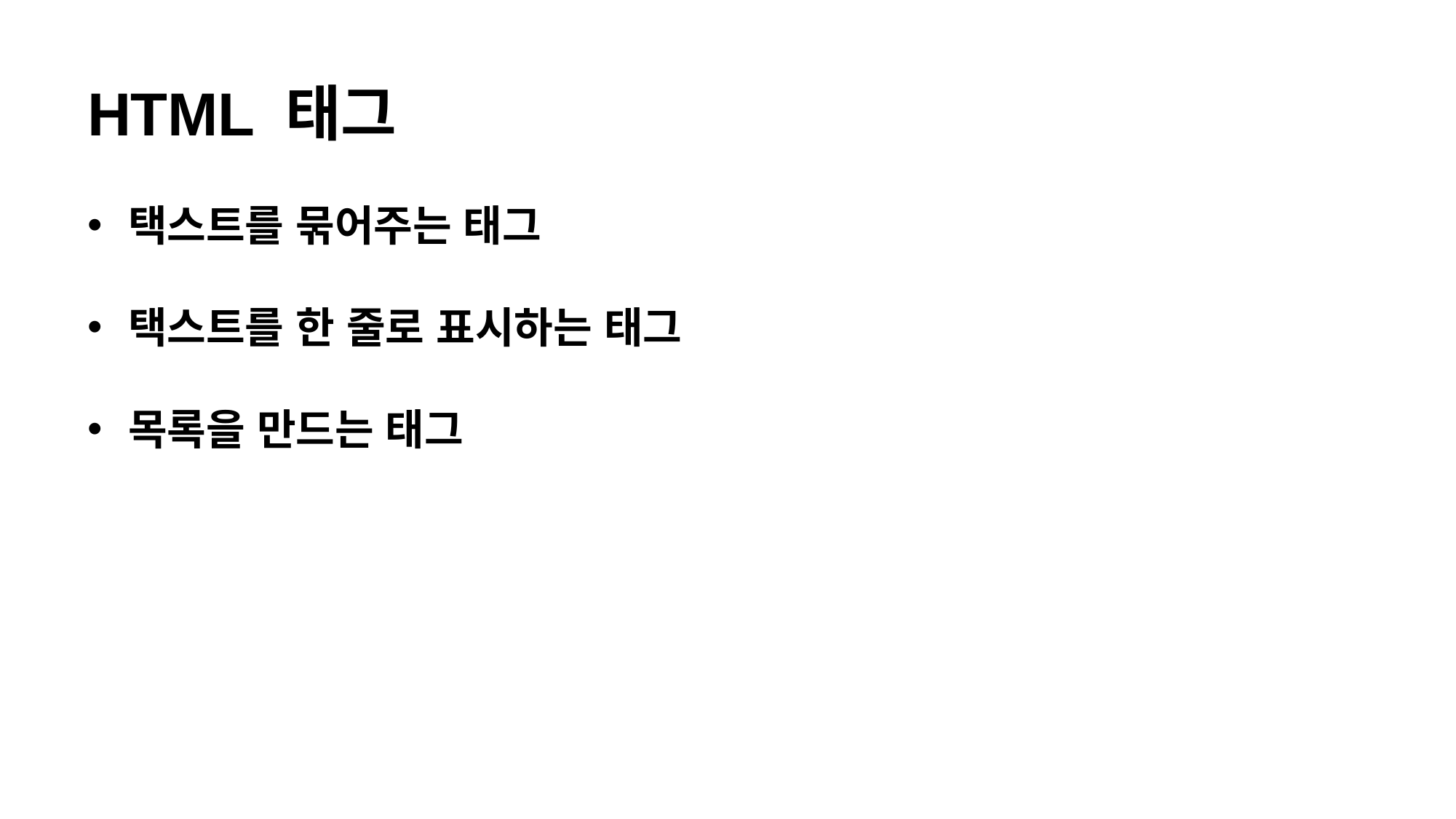

HTML 태그

택스트를 묶어주는 태그

택스트를 한 줄로 표시하는 태그

목록을 만드는 태그